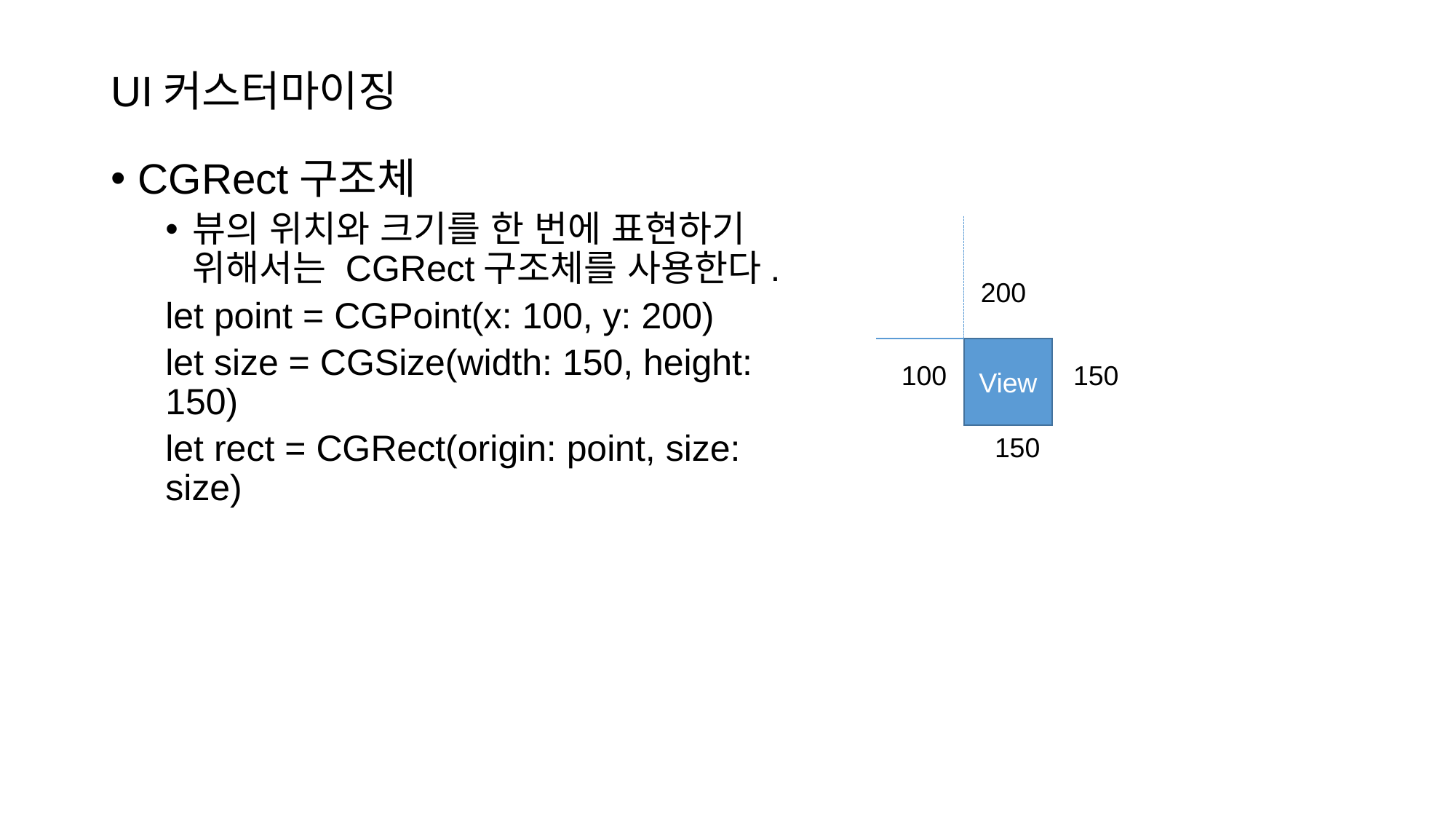

# UI커스터마이징
CGRect구조체
뷰의 위치와 크기를 한 번에 표현하기 위해서는 CGRect구조체를 사용한다.
let point = CGPoint(x: 100, y: 200)
let size = CGSize(width: 150, height:   150)
let rect = CGRect(origin: point, size: size)
200
View
100
150
150